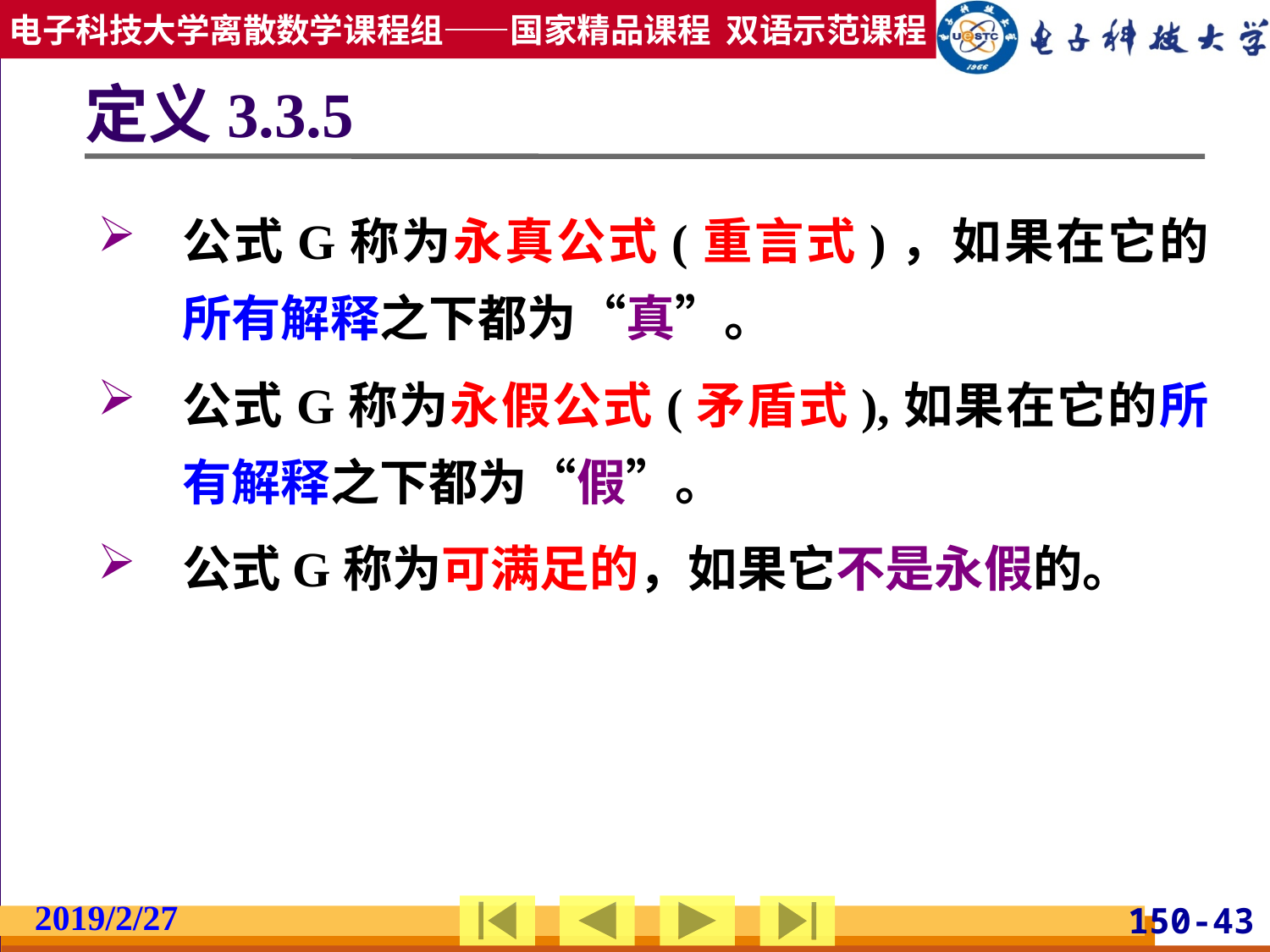

# 定义3.3.5
公式G称为永真公式(重言式)，如果在它的所有解释之下都为“真”。
公式G称为永假公式(矛盾式),如果在它的所有解释之下都为“假”。
公式G称为可满足的，如果它不是永假的。
2019/2/27